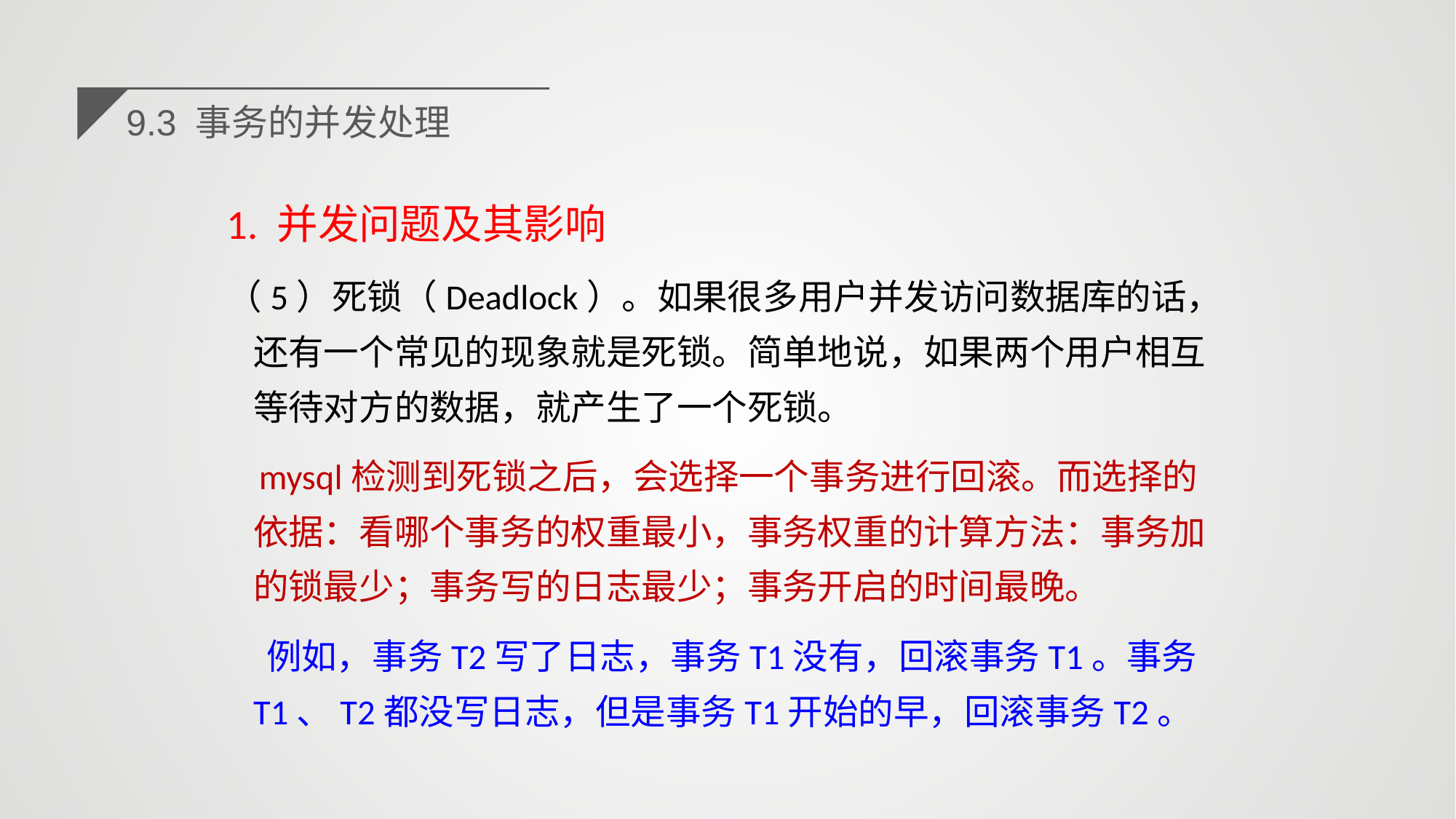

9.3 事务的并发处理

1. 并发问题及其影响
（5）死锁（Deadlock）。如果很多用户并发访问数据库的话，还有一个常见的现象就是死锁。简单地说，如果两个用户相互等待对方的数据，就产生了一个死锁。
    mysql检测到死锁之后，会选择一个事务进行回滚。而选择的依据：看哪个事务的权重最小，事务权重的计算方法：事务加的锁最少；事务写的日志最少；事务开启的时间最晚。
    例如，事务T2写了日志，事务T1没有，回滚事务T1。事务T1、T2都没写日志，但是事务T1开始的早，回滚事务T2。